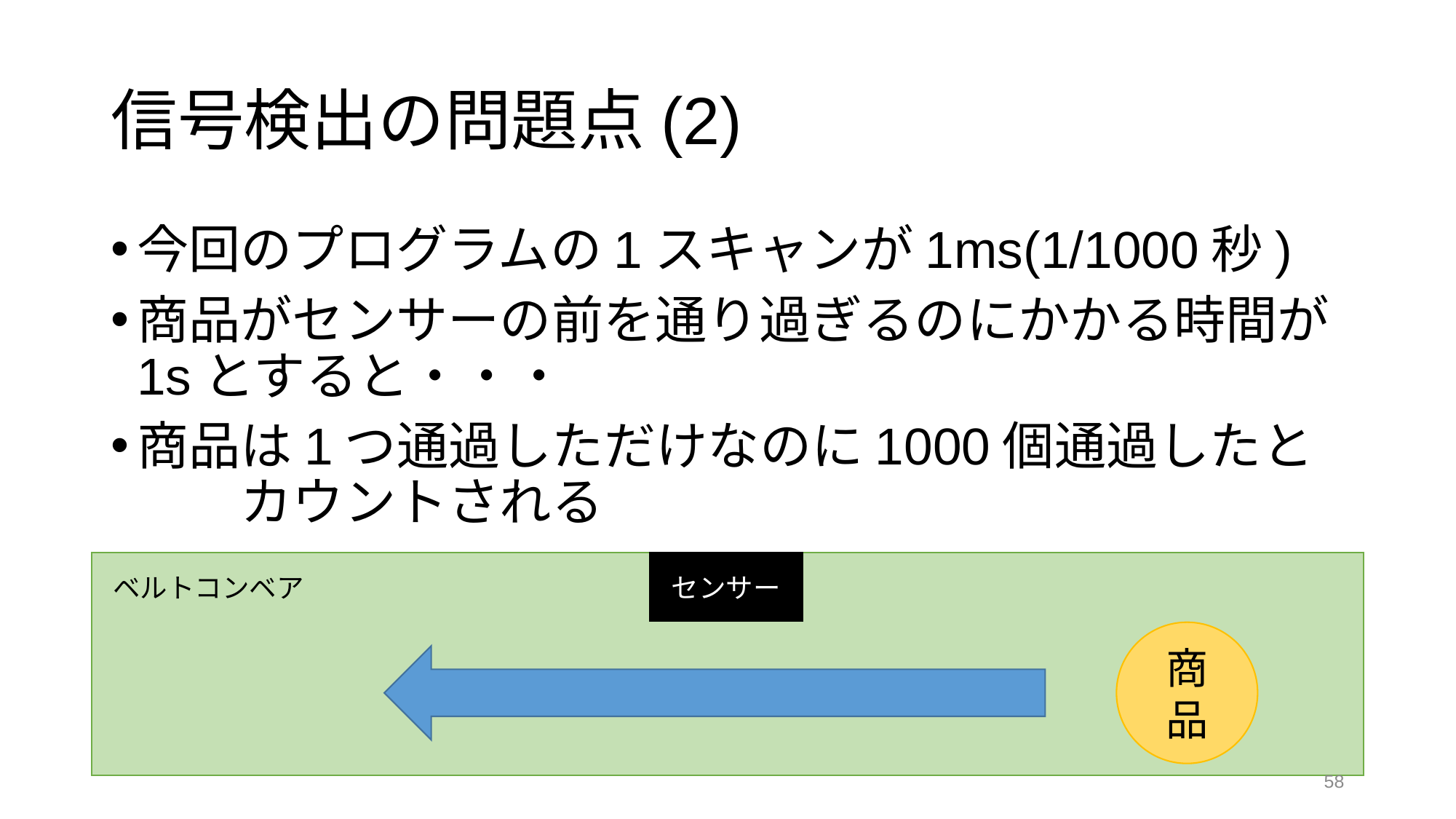

# 信号検出の問題点(2)
今回のプログラムの1スキャンが1ms(1/1000秒)
商品がセンサーの前を通り過ぎるのにかかる時間が　1sとすると・・・
商品は1つ通過しただけなのに1000個通過したと　　　カウントされる

センサー
ベルトコンベア
商品

58